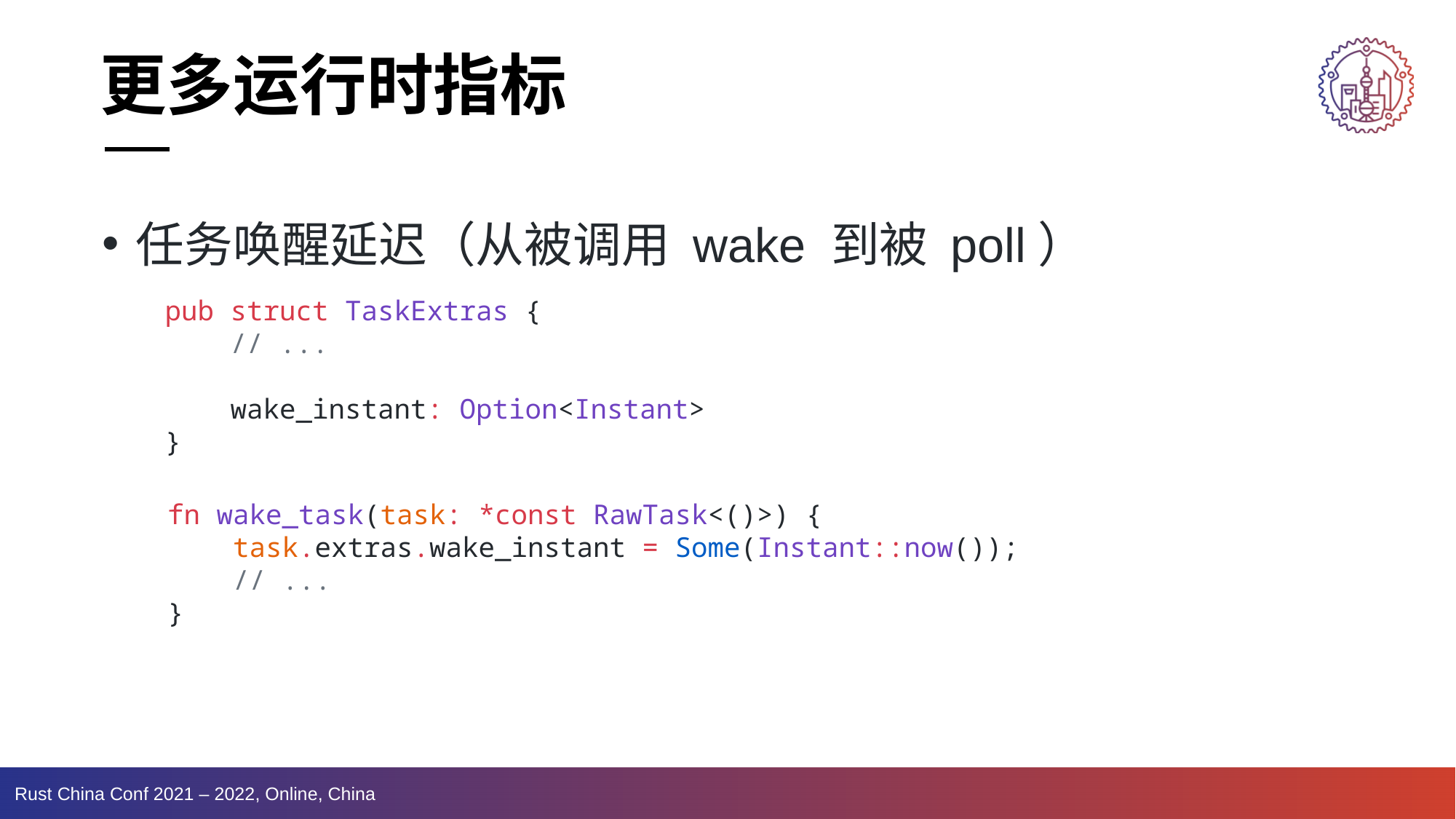

更多运行时指标
任务唤醒延迟（从被调用 wake 到被 poll）

pub struct TaskExtras {
    // ...

    wake_instant: Option<Instant>
}

fn wake_task(task: *const RawTask<()>) {
    task.extras.wake_instant = Some(Instant::now());
    // ...
}